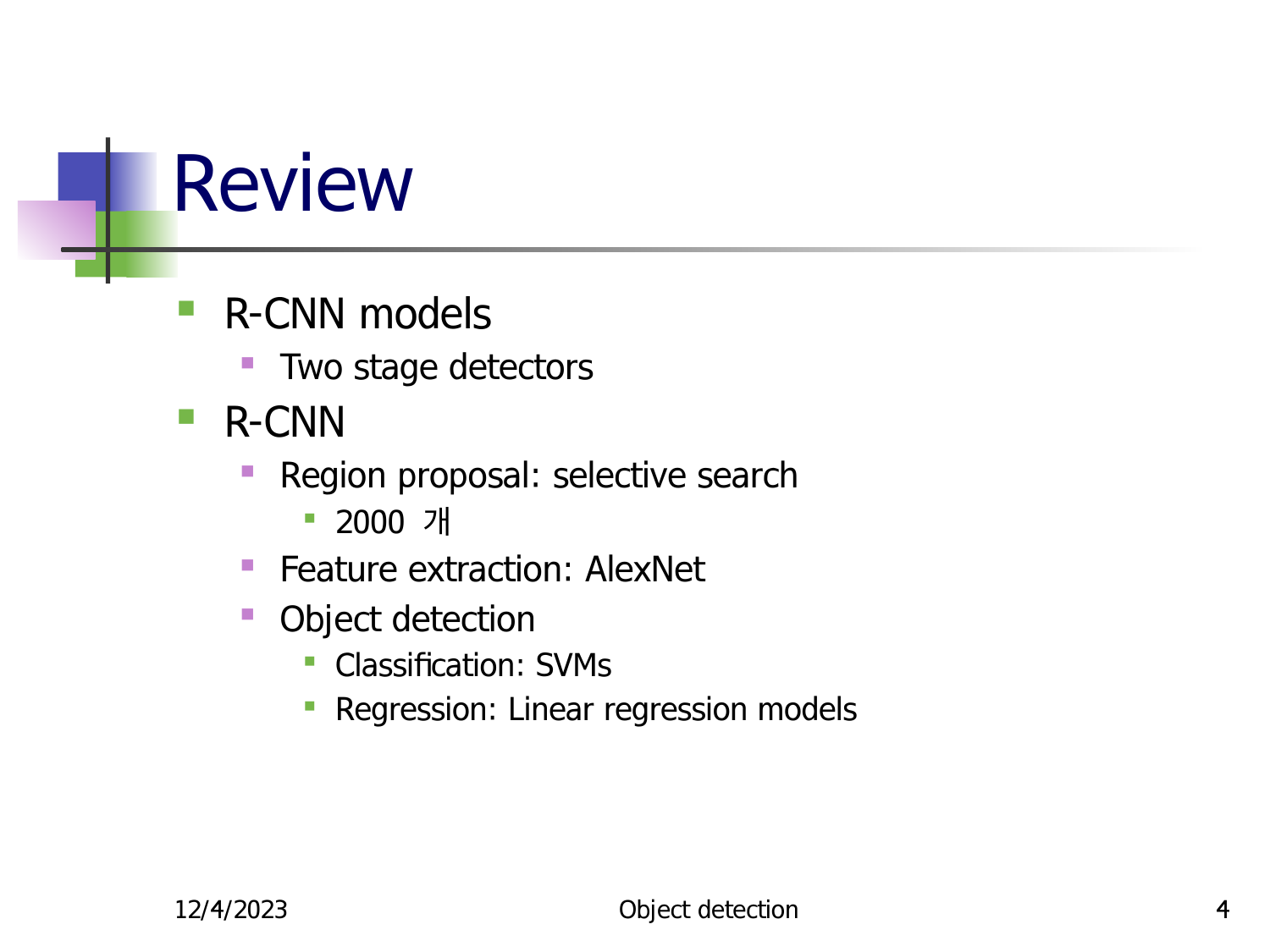

# Review
R-CNN models
Two stage detectors
R-CNN
Region proposal: selective search
2000 개
Feature extraction: AlexNet
Object detection
Classification: SVMs
Regression: Linear regression models
12/4/2023
Object detection
4